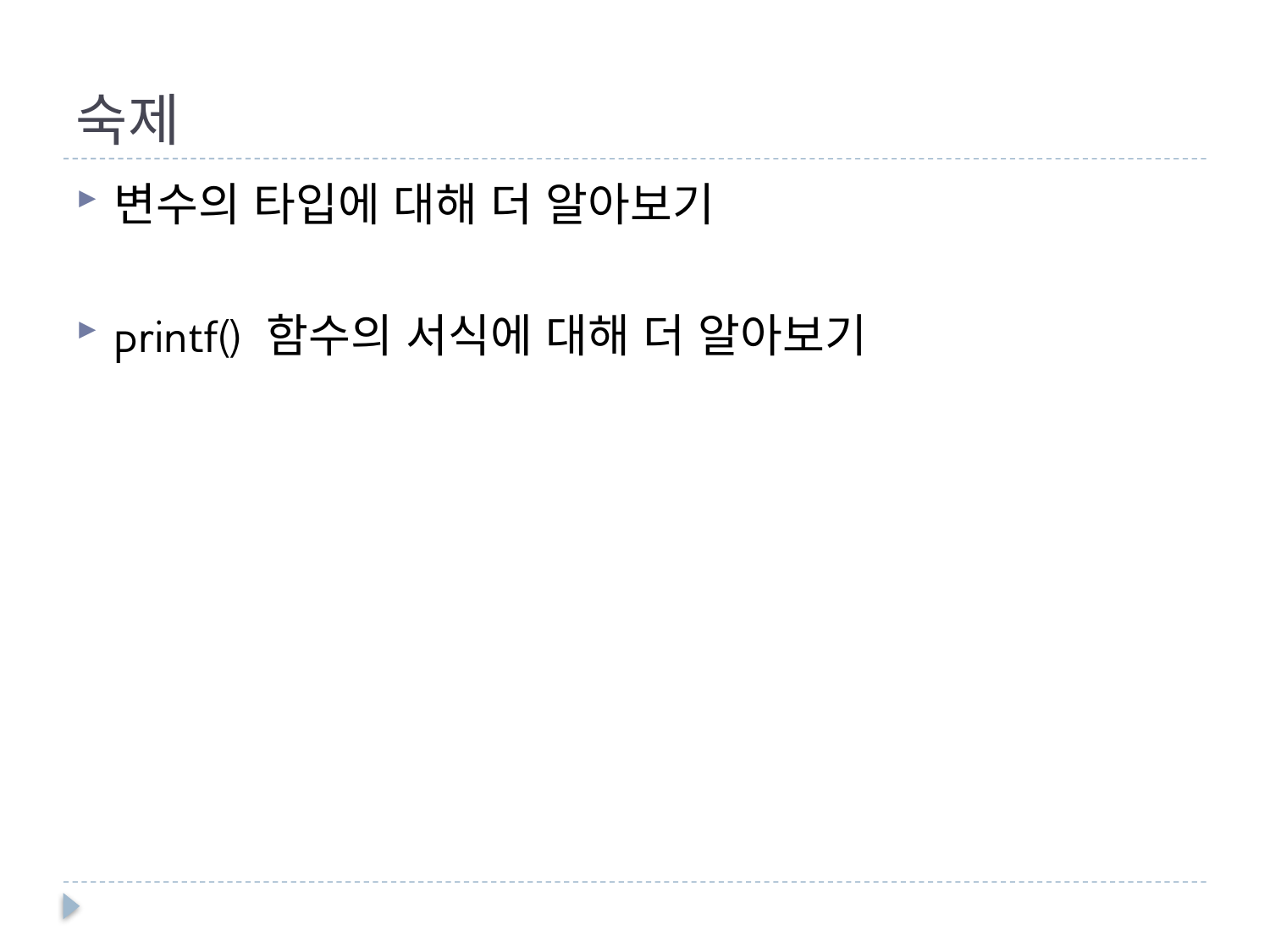

# 숙제
변수의 타입에 대해 더 알아보기

printf() 함수의 서식에 대해 더 알아보기